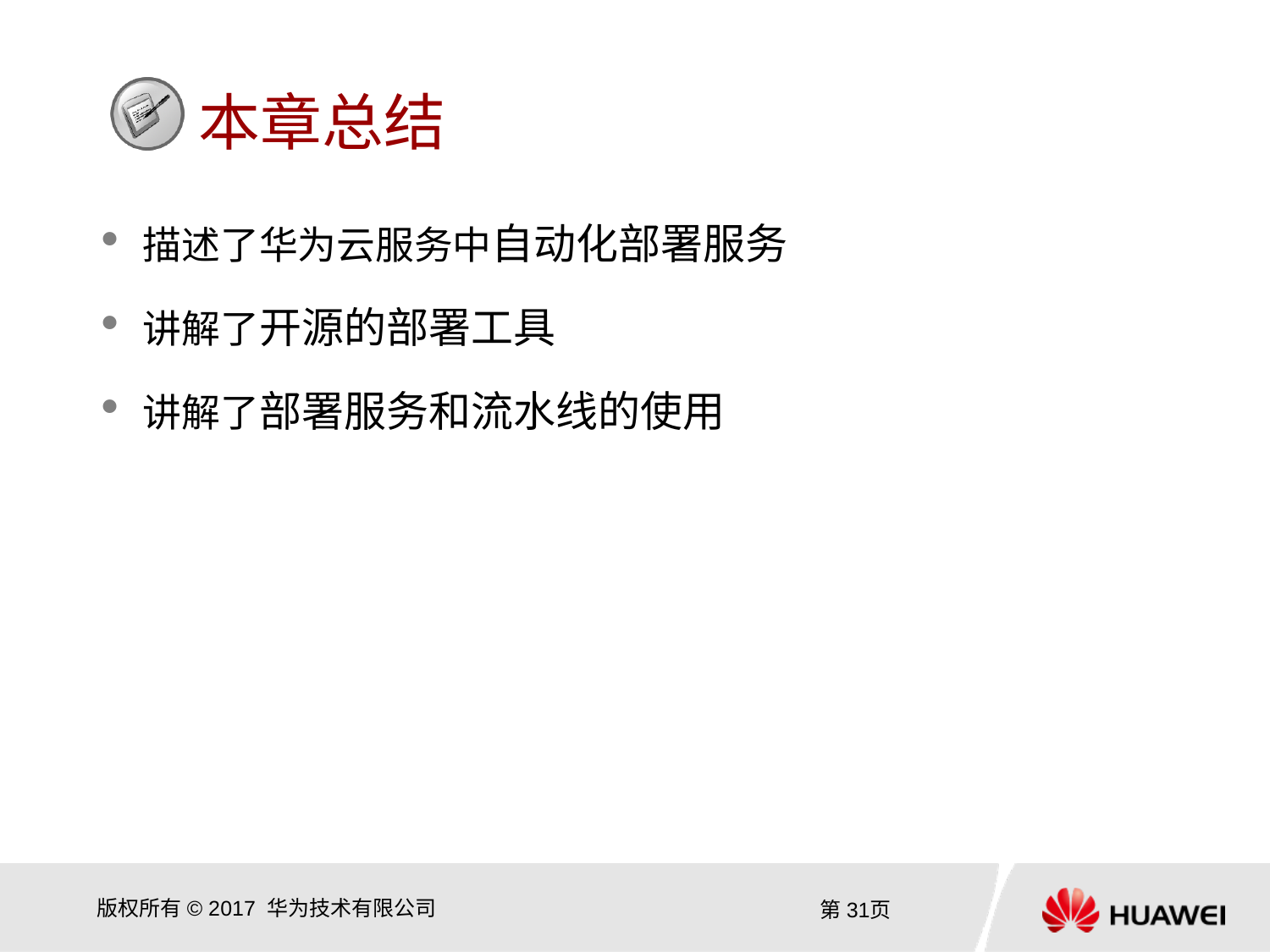

描述了华为云服务中自动化部署服务
讲解了开源的部署工具
讲解了部署服务和流水线的使用